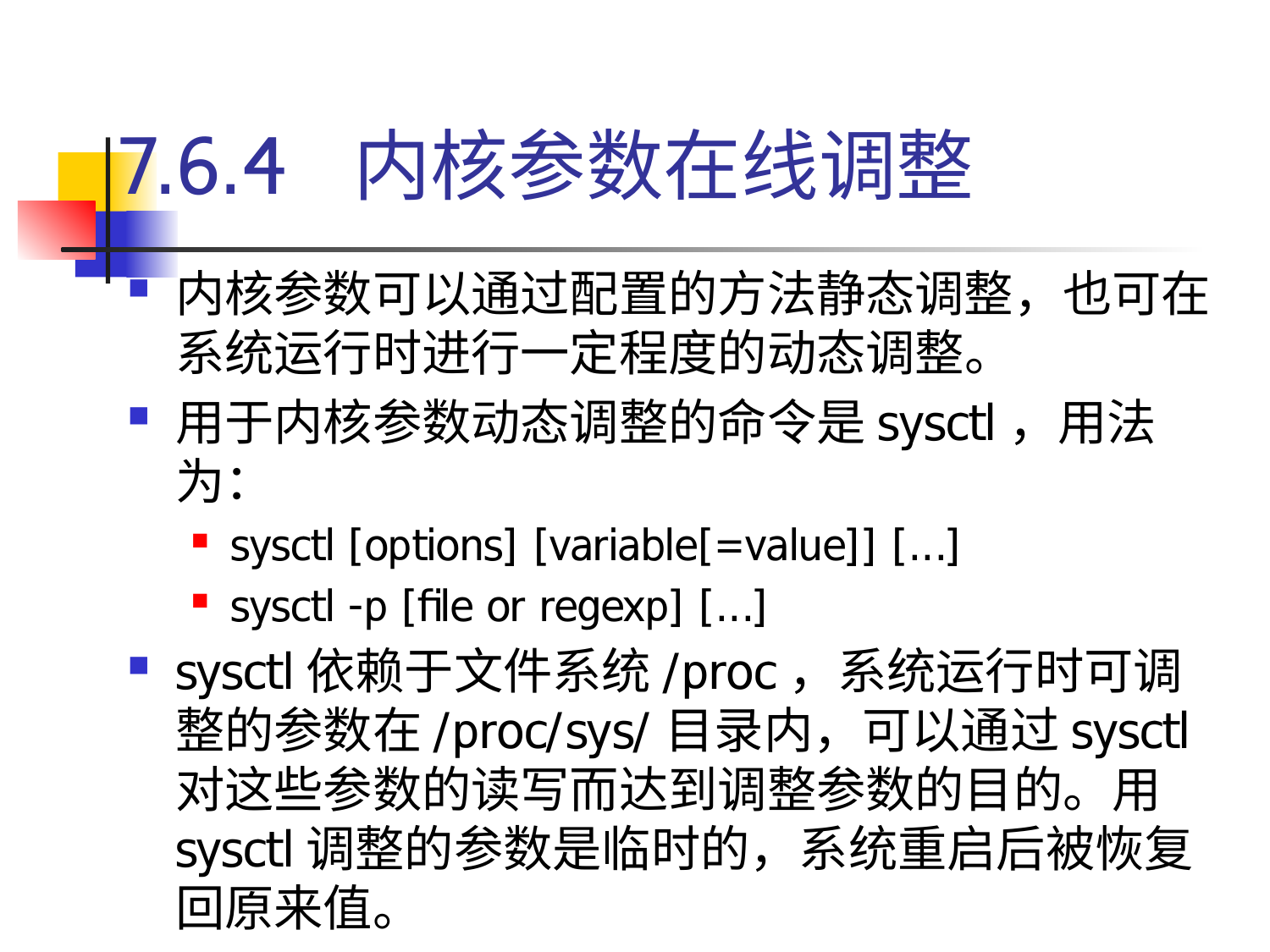

# 7.6.4  内核参数在线调整
内核参数可以通过配置的方法静态调整，也可在系统运行时进行一定程度的动态调整。
用于内核参数动态调整的命令是sysctl，用法为：
sysctl [options] [variable[=value]] [...]
sysctl -p [file or regexp] [...]
sysctl依赖于文件系统/proc，系统运行时可调整的参数在/proc/sys/目录内，可以通过sysctl对这些参数的读写而达到调整参数的目的。用sysctl调整的参数是临时的，系统重启后被恢复回原来值。